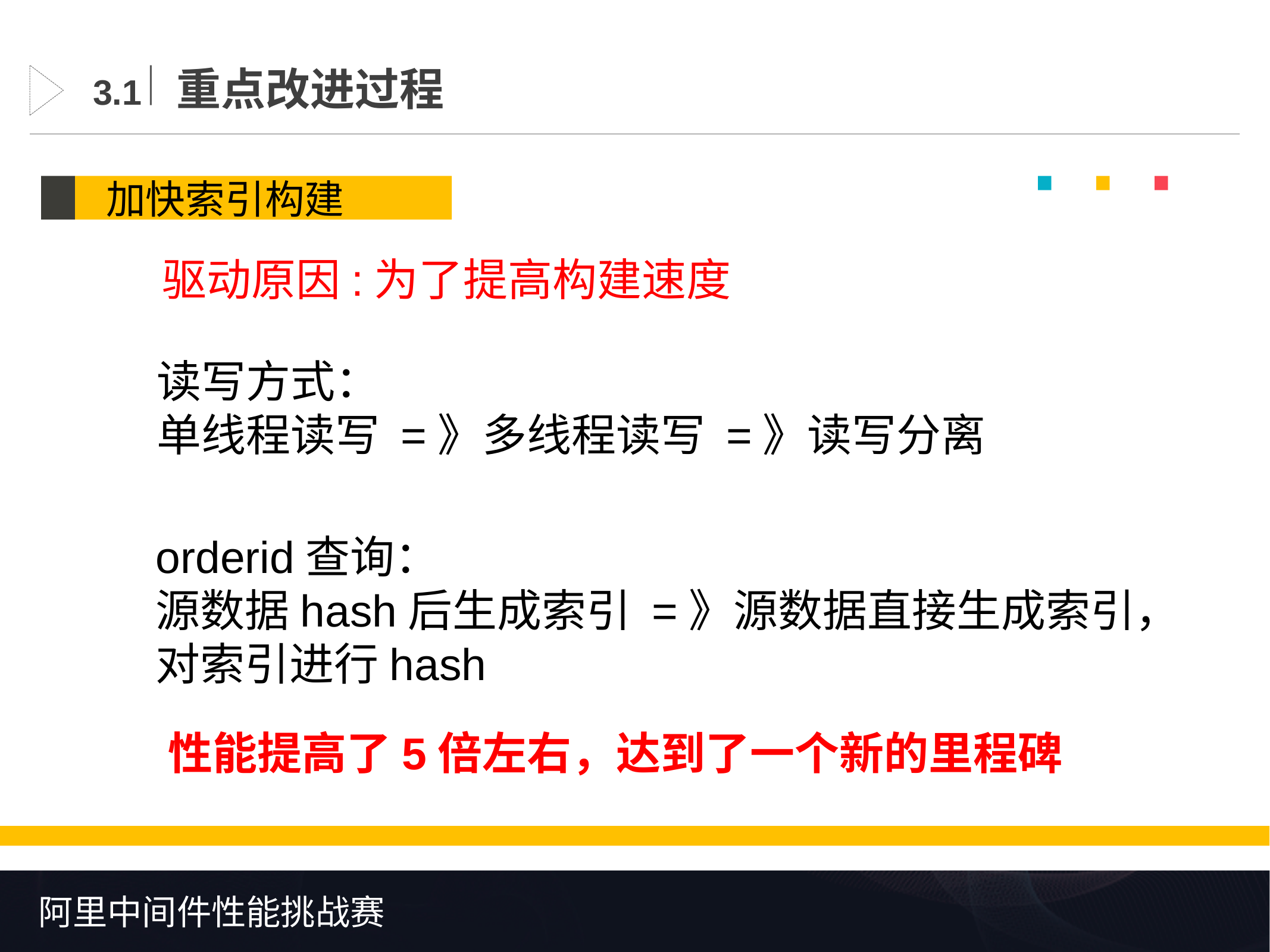

重点改进过程
3.1

· · ·

加快索引构建

驱动原因:为了提高构建速度
读写方式：
单线程读写 =》多线程读写 =》读写分离
orderid查询：
源数据hash后生成索引 =》源数据直接生成索引，
对索引进行hash
性能提高了5倍左右，达到了一个新的里程碑